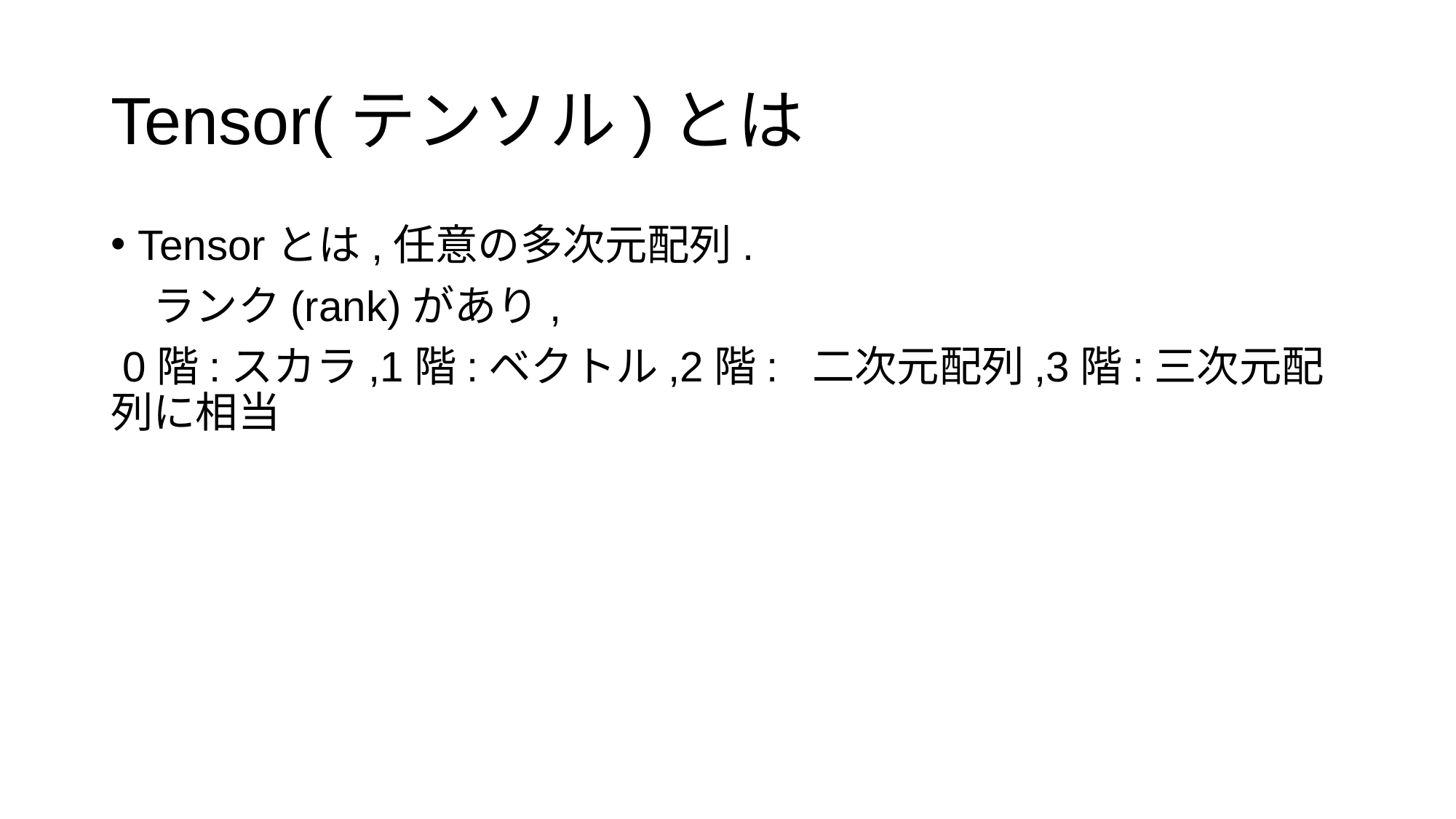

# Tensor(テンソル)とは
Tensorとは,任意の多次元配列.
　ランク(rank)があり,
 0階:スカラ,1階:ベクトル,2階:  二次元配列,3階:三次元配列に相当